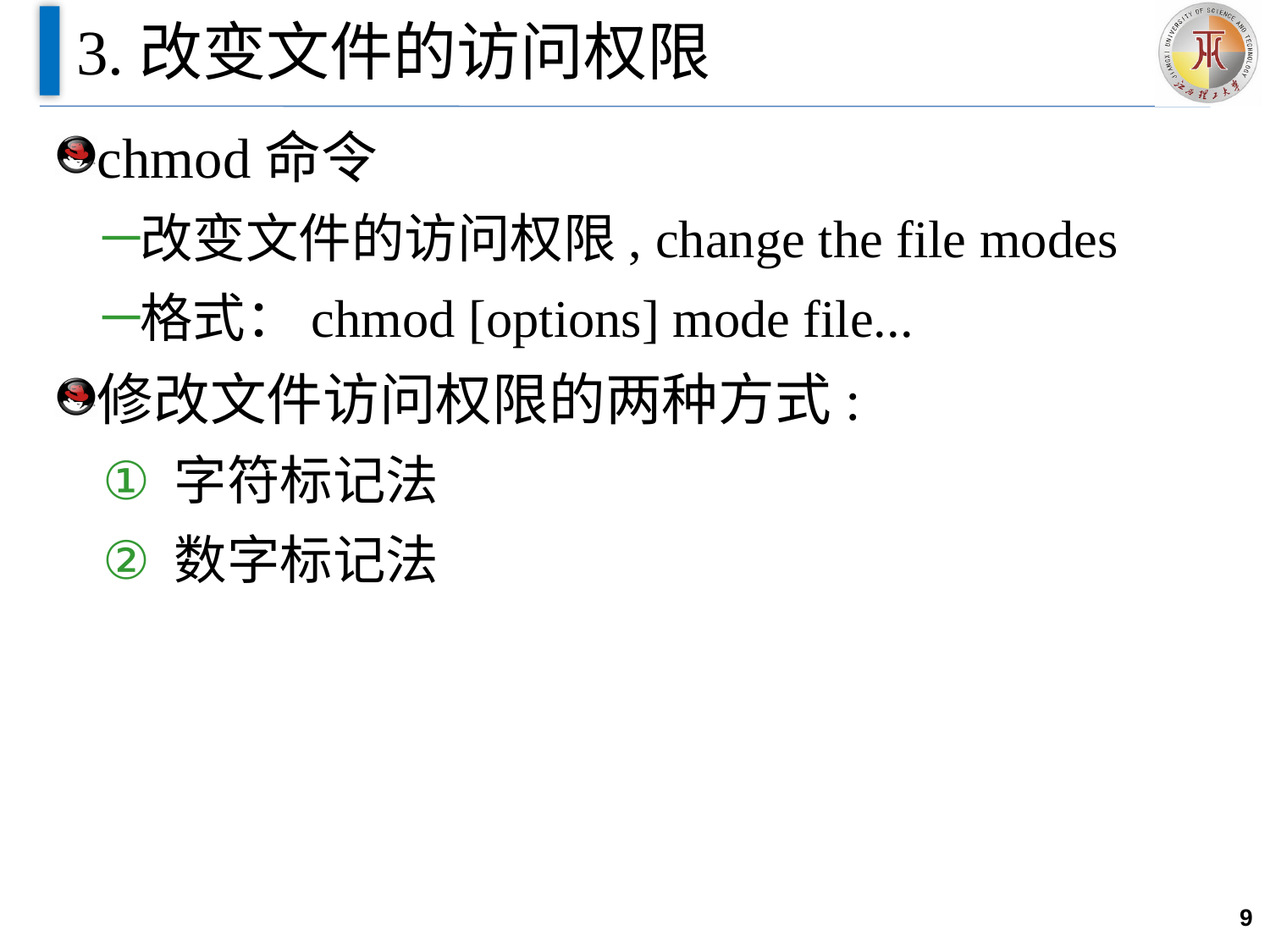

# 3.改变文件的访问权限
chmod命令
改变文件的访问权限, change the file modes
格式：chmod [options] mode file...
修改文件访问权限的两种方式:
字符标记法
数字标记法
9